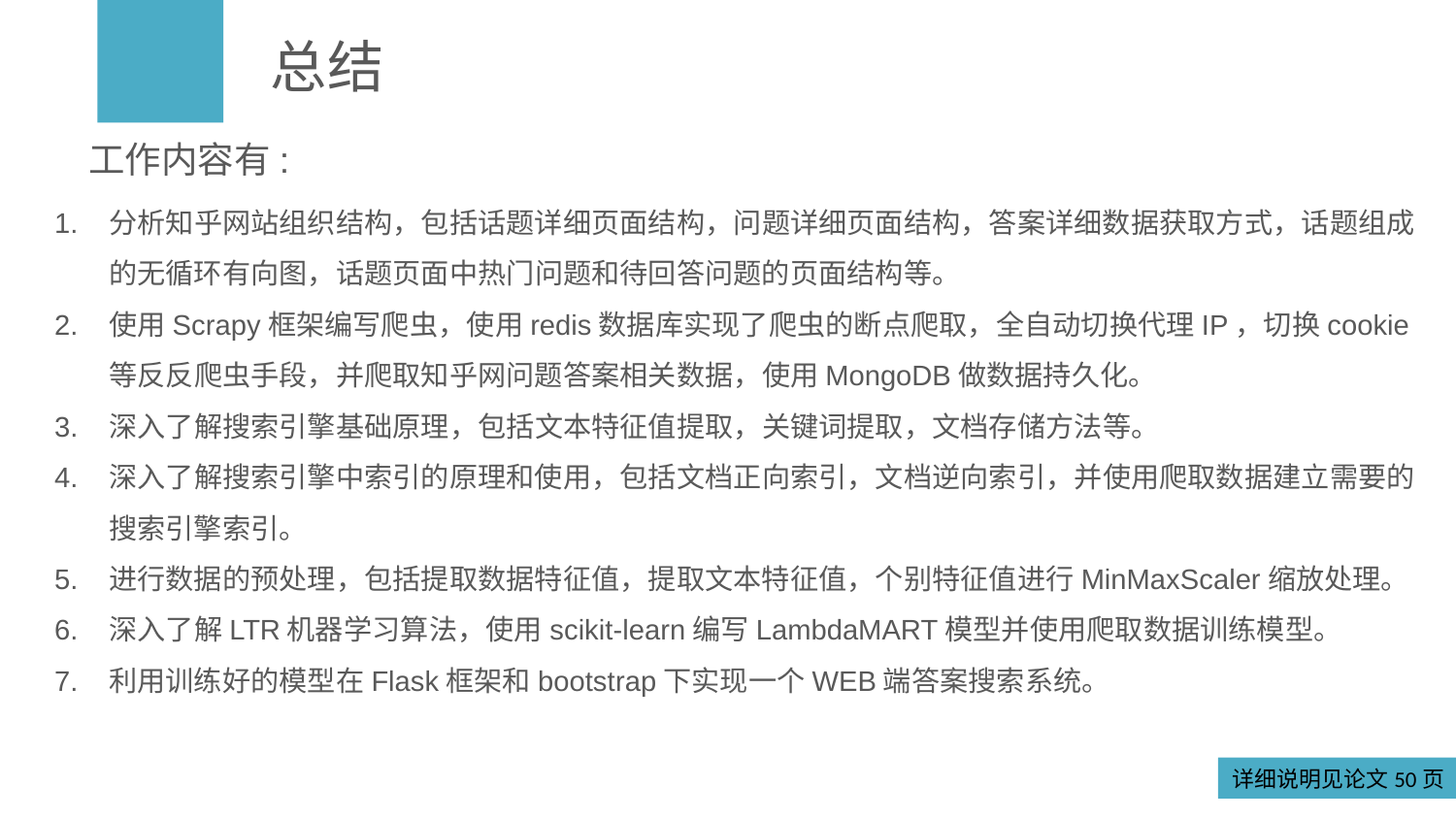

# 总结
工作内容有:
分析知乎网站组织结构，包括话题详细页面结构，问题详细页面结构，答案详细数据获取方式，话题组成的无循环有向图，话题页面中热门问题和待回答问题的页面结构等。
使用Scrapy框架编写爬虫，使用redis数据库实现了爬虫的断点爬取，全自动切换代理IP，切换cookie等反反爬虫手段，并爬取知乎网问题答案相关数据，使用MongoDB做数据持久化。
深入了解搜索引擎基础原理，包括文本特征值提取，关键词提取，文档存储方法等。
深入了解搜索引擎中索引的原理和使用，包括文档正向索引，文档逆向索引，并使用爬取数据建立需要的搜索引擎索引。
进行数据的预处理，包括提取数据特征值，提取文本特征值，个别特征值进行MinMaxScaler缩放处理。
深入了解LTR机器学习算法，使用scikit-learn编写LambdaMART模型并使用爬取数据训练模型。
利用训练好的模型在Flask框架和bootstrap下实现一个WEB端答案搜索系统。
详细说明见论文50页